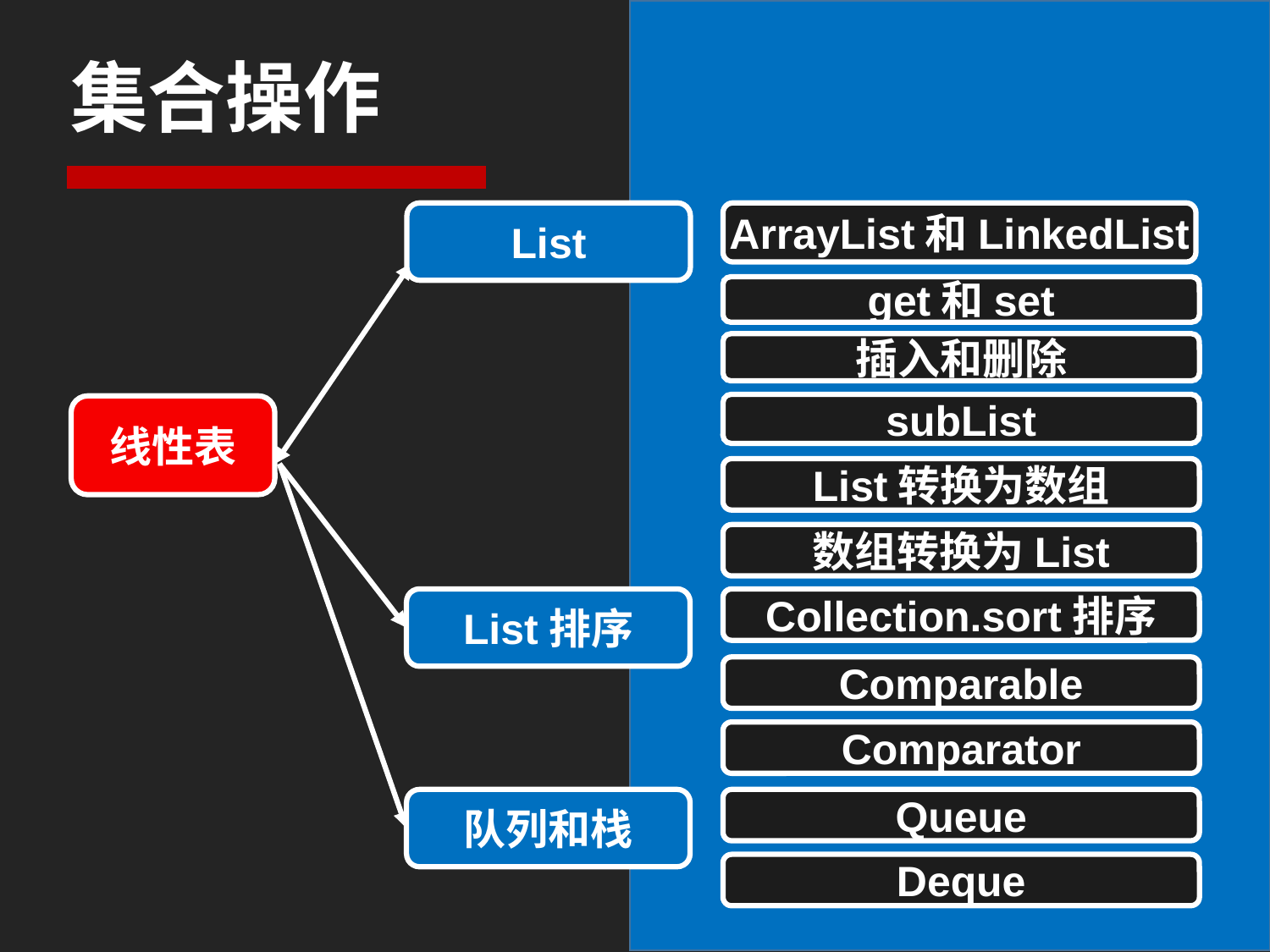

# 集合操作

List
ArrayList和LinkedList
get和set
插入和删除
subList
线性表
List转换为数组
数组转换为List
List排序
Collection.sort排序
Comparable
Comparator
队列和栈
Queue
Deque